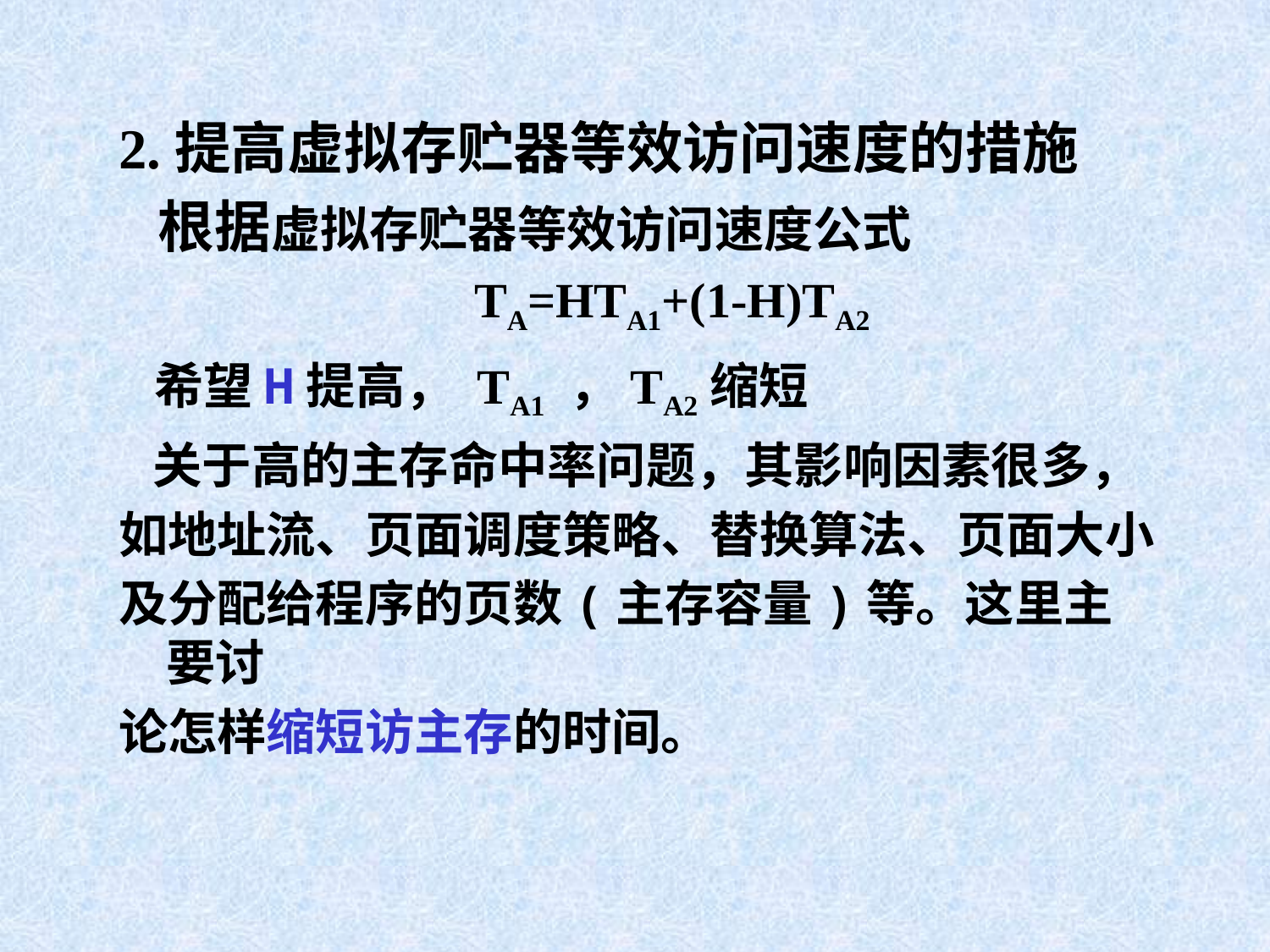

2.提高虚拟存贮器等效访问速度的措施
  根据虚拟存贮器等效访问速度公式
            TA=HTA1+(1-H)TA2
   希望H提高， TA1 ，TA2缩短
  关于高的主存命中率问题，其影响因素很多，
如地址流、页面调度策略、替换算法、页面大小
及分配给程序的页数(主存容量)等。这里主要讨
论怎样缩短访主存的时间。